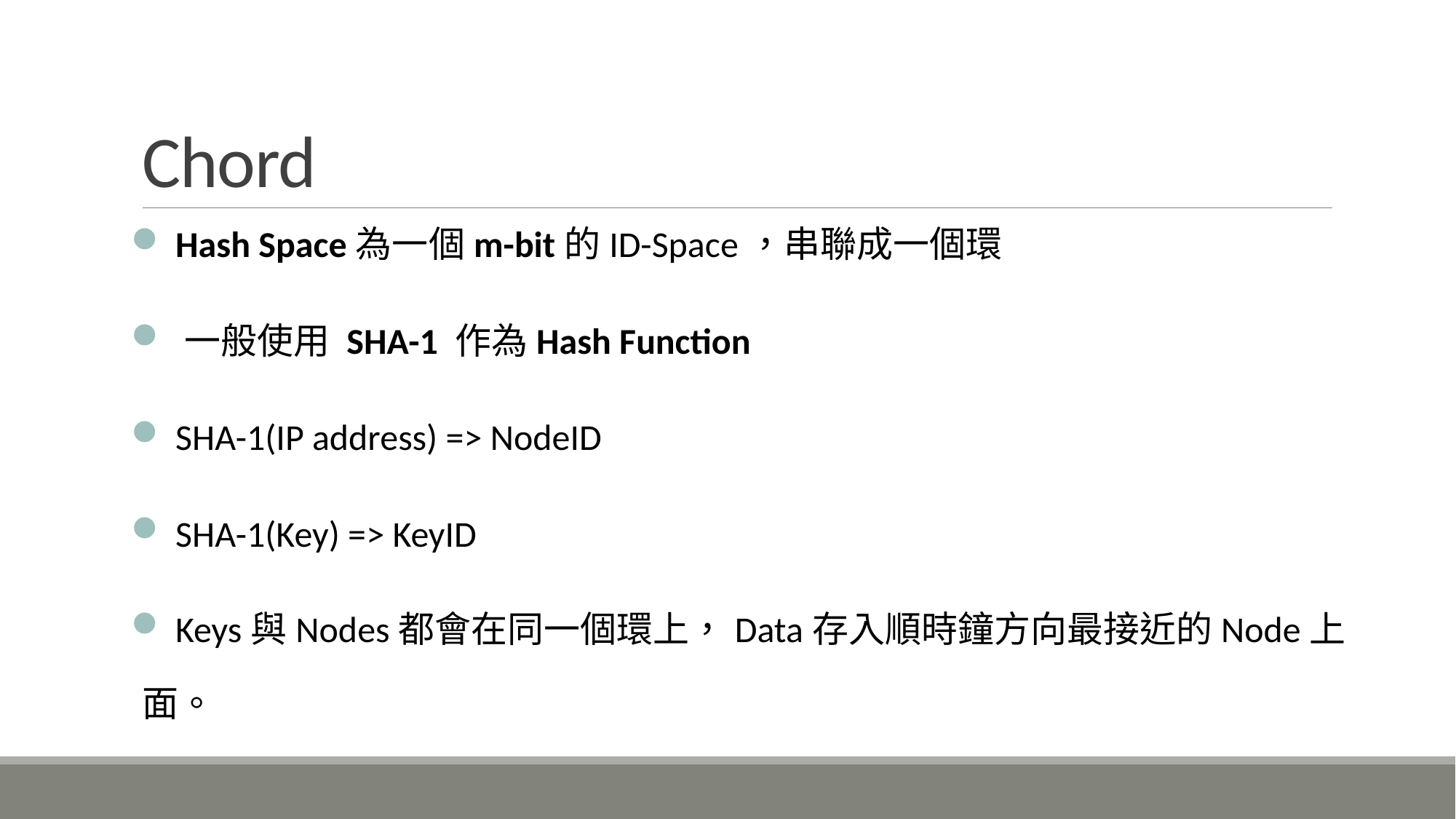

# Chord
 Hash Space為一個m-bit的ID-Space，串聯成一個環

 一般使用 SHA-1 作為Hash Function

 SHA-1(IP address) => NodeID

 SHA-1(Key) => KeyID
 Keys與Nodes都會在同一個環上，Data存入順時鐘方向最接近的Node上面。